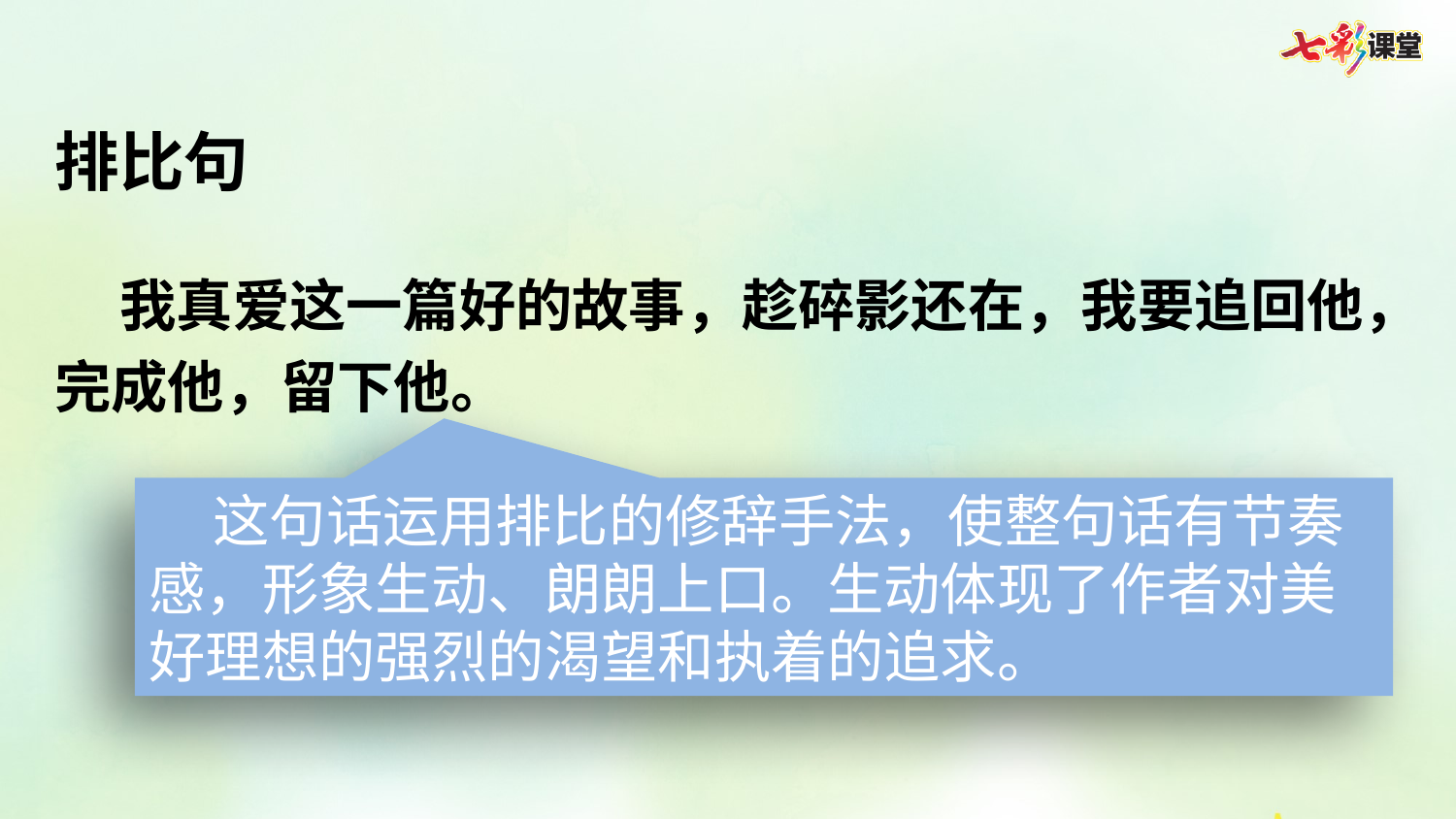

排比句
    我真爱这一篇好的故事，趁碎影还在，我要追回他，完成他，留下他。
    这句话运用排比的修辞手法，使整句话有节奏感，形象生动、朗朗上口。生动体现了作者对美好理想的强烈的渴望和执着的追求。